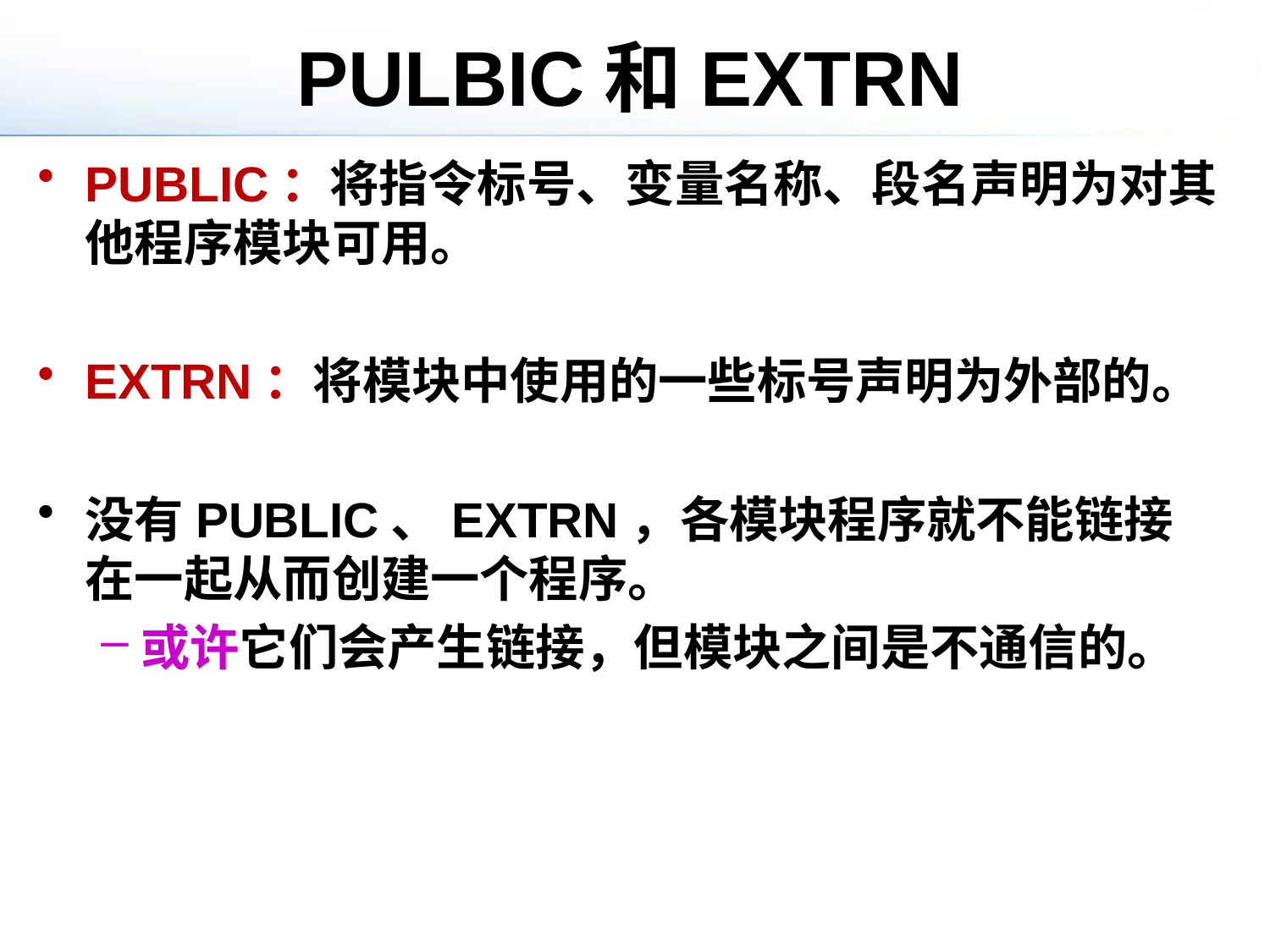

# PULBIC和EXTRN
PUBLIC：将指令标号、变量名称、段名声明为对其他程序模块可用。

EXTRN：将模块中使用的一些标号声明为外部的。

没有PUBLIC、EXTRN，各模块程序就不能链接在一起从而创建一个程序。
或许它们会产生链接，但模块之间是不通信的。